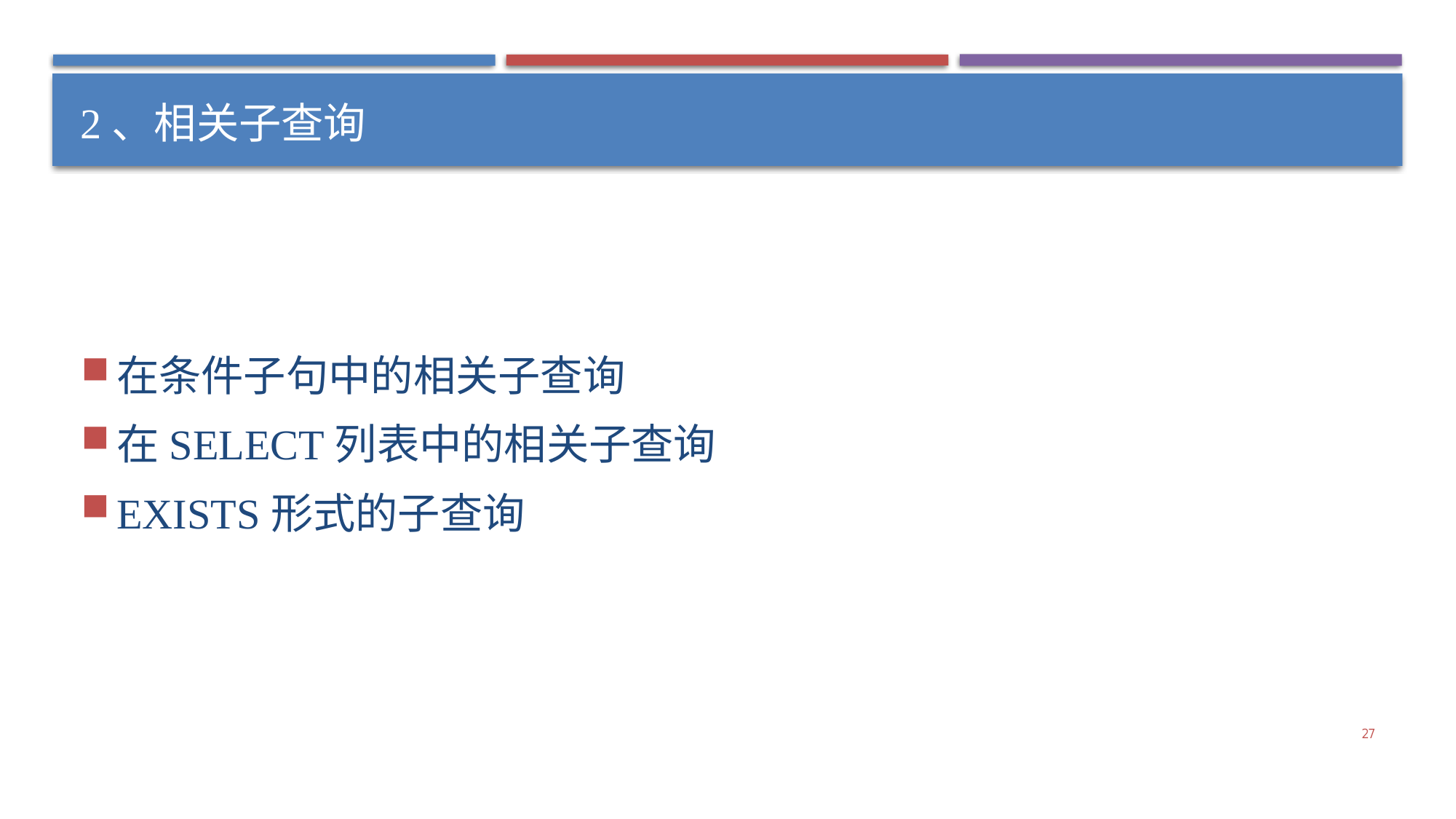

# 2、相关子查询
在条件子句中的相关子查询
在SELECT列表中的相关子查询
EXISTS形式的子查询
27